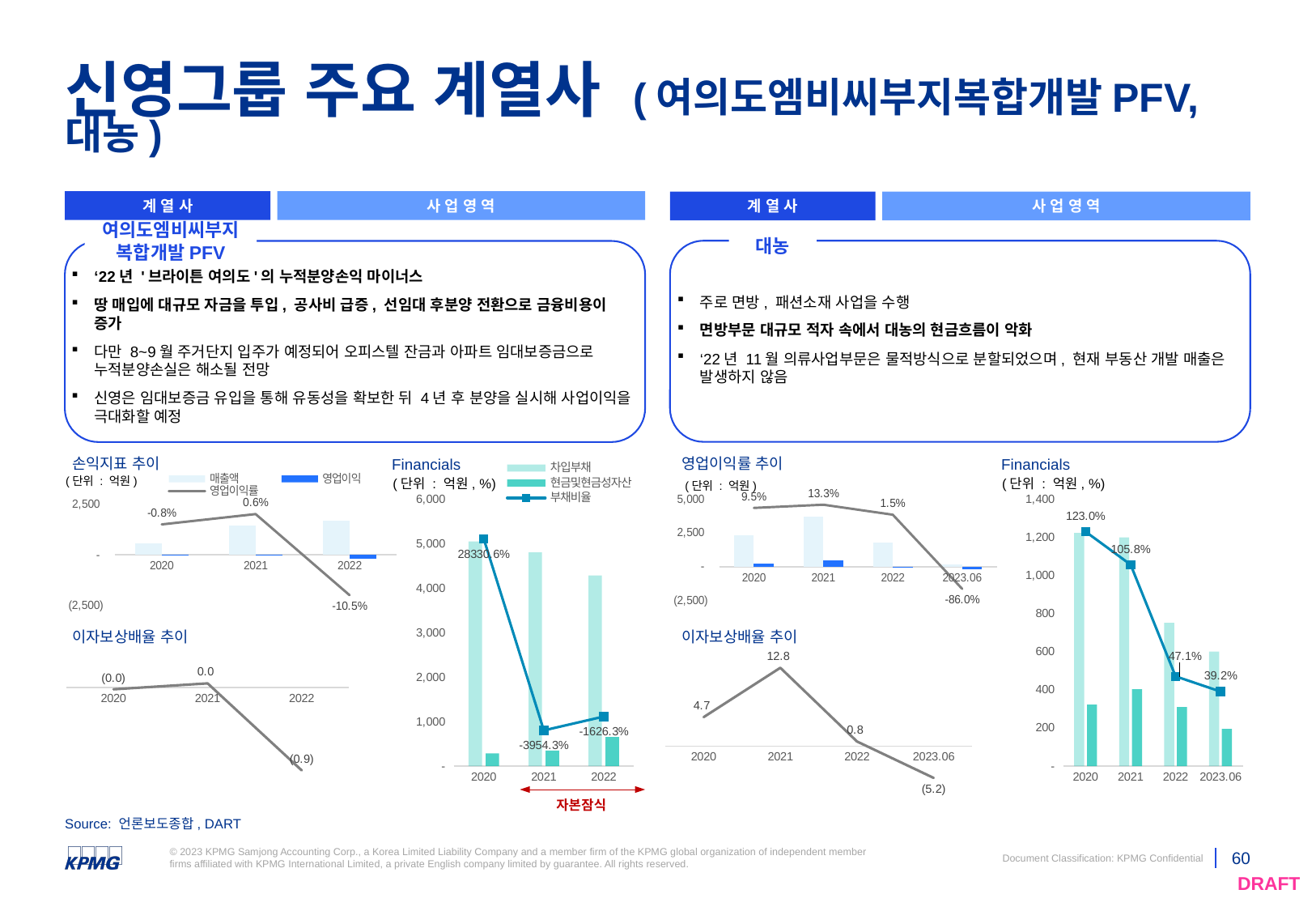

# 신영그룹 주요 계열사 (여의도엠비씨부지복합개발PFV, 대농)
계 열 사
사 업 영 역
계 열 사
사 업 영 역
대농
여의도엠비씨부지
복합개발PFV

주로 면방, 패션소재 사업을 수행
면방부문 대규모 적자 속에서 대농의 현금흐름이 악화
‘22년 11월 의류사업부문은 물적방식으로 분할되었으며, 현재 부동산 개발 매출은 발생하지 않음
‘22년 '브라이튼 여의도'의 누적분양손익 마이너스
땅 매입에 대규모 자금을 투입, 공사비 급증, 선임대 후분양 전환으로 금융비용이 증가
다만 8~9월 주거단지 입주가 예정되어 오피스텔 잔금과 아파트 임대보증금으로 누적분양손실은 해소될 전망
신영은 임대보증금 유입을 통해 유동성을 확보한 뒤 4년 후 분양을 실시해 사업이익을 극대화할 예정
손익지표 추이
영업이익률 추이
Financials
Financials

### Chart

| Category | 차입부채 | 현금및현금성자산 | 부채비율 |
|---|---|---|---|
| 2020 | 5055.800541029999 | 288.6830555 | 283.30566588998744 |
| 2021 | 4809.41784536 | 353.97951852 | -39.54298219697369 |
| 2022 | 4288.13291543 | 657.04555481 | -16.26270590163287 |

### Chart

| Category | 차입부채 | 현금및현금성자산 | 부채비율 |
|---|---|---|---|
| 2020 | 1223.5849746 | 323.30946435000004 | 1.230479582188091 |
| 2021 | 1201.07299929 | 403.86386039999996 | 1.0576942416097932 |
| 2022 | 752.5866958800001 | 309.87730759 | 0.4714541203665939 |
| 2023.06 | 600.8084077999999 | 195.31561112 | 0.3916476809210167 |

### Chart

| Category | 매출액 | 영업이익 | 영업이익률 |
|---|---|---|---|
| 2020 | 2337.4887121 | 221.80715993 | 0.09489122184069435 |
| 2021 | 3714.9303384699997 | 493.75496912 | 0.13291096309583933 |
| 2022 | 1790.84157246 | 26.48101299 | 0.014786909907180791 |
| 2023.06 | 192.02693924 | -165.16212947 | -0.8600987451222992 |
(단위 : 억원)
(단위 : 억원, %)
(단위 : 억원, %)
(단위 : 억원)

### Chart

| Category | 매출액 | 영업이익 | 영업이익률 |
|---|---|---|---|
| 2020 | 574.8406847900001 | -4.61625423 | -0.008030493234288737 |
| 2021 | 1451.2455809 | 8.94391268 | 0.006162921560424921 |
| 2022 | 1696.7205151399999 | -178.74513077 | -0.10534742120168882 |
이자보상배율 추이
이자보상배율 추이

### Chart

| Category | 계열 1 |
|---|---|
| 2020 | -0.020508122895143102 |
| 2021 | 0.04320494790800163 |
| 2022 | -0.8965827899680229 |

### Chart

| Category | 계열 1 |
|---|---|
| 2020 | 4.73346194518197 |
| 2021 | 12.776908548113415 |
| 2022 | 0.7549194198947503 |
| 2023.06 | -5.180353737230257 |
자본잠식
Source: 언론보도종합, DART